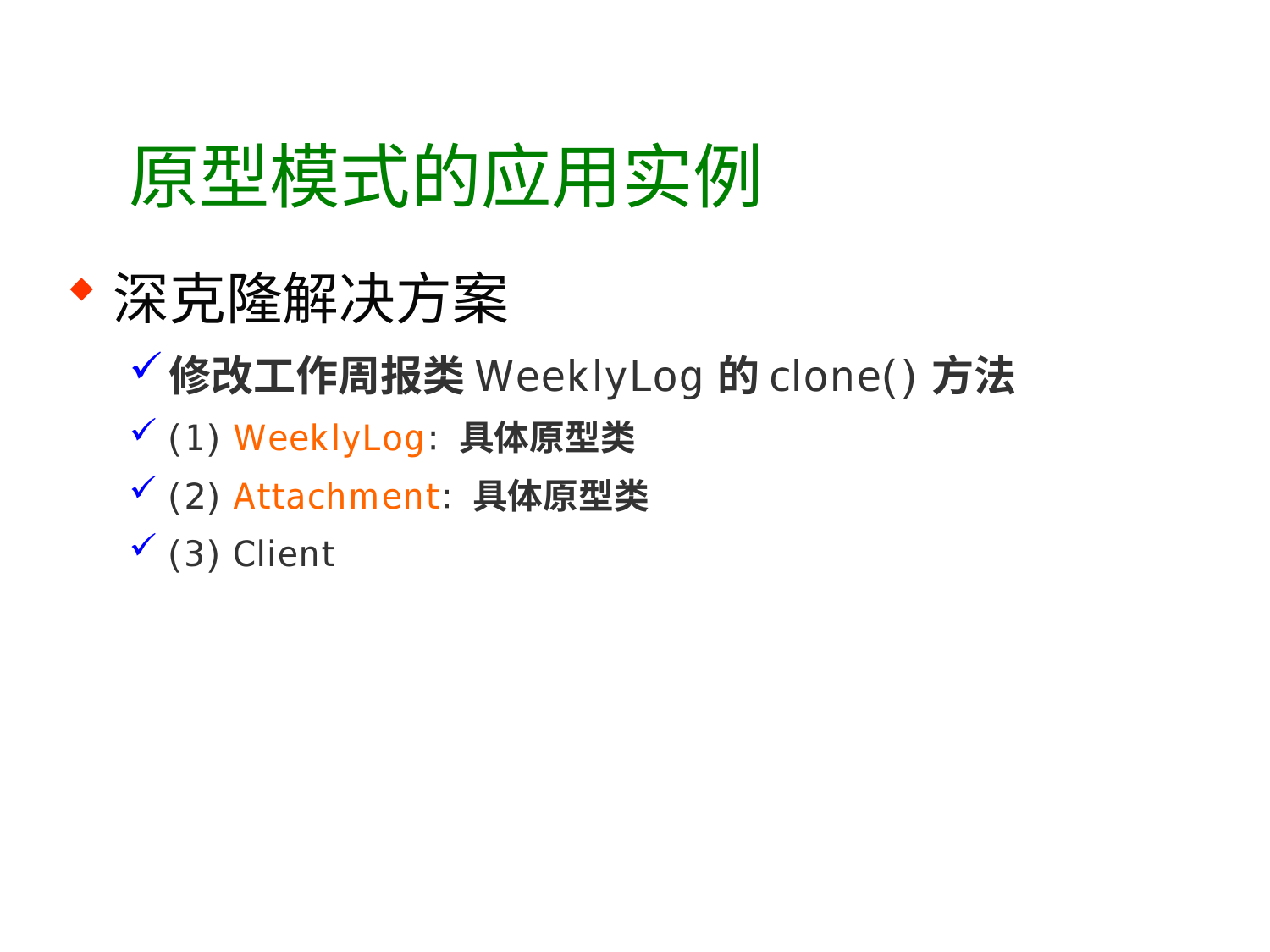

# 原型模式的应用实例
深克隆解决方案
修改工作周报类WeeklyLog的clone()方法
(1) WeeklyLog: 具体原型类
(2) Attachment: 具体原型类
(3) Client